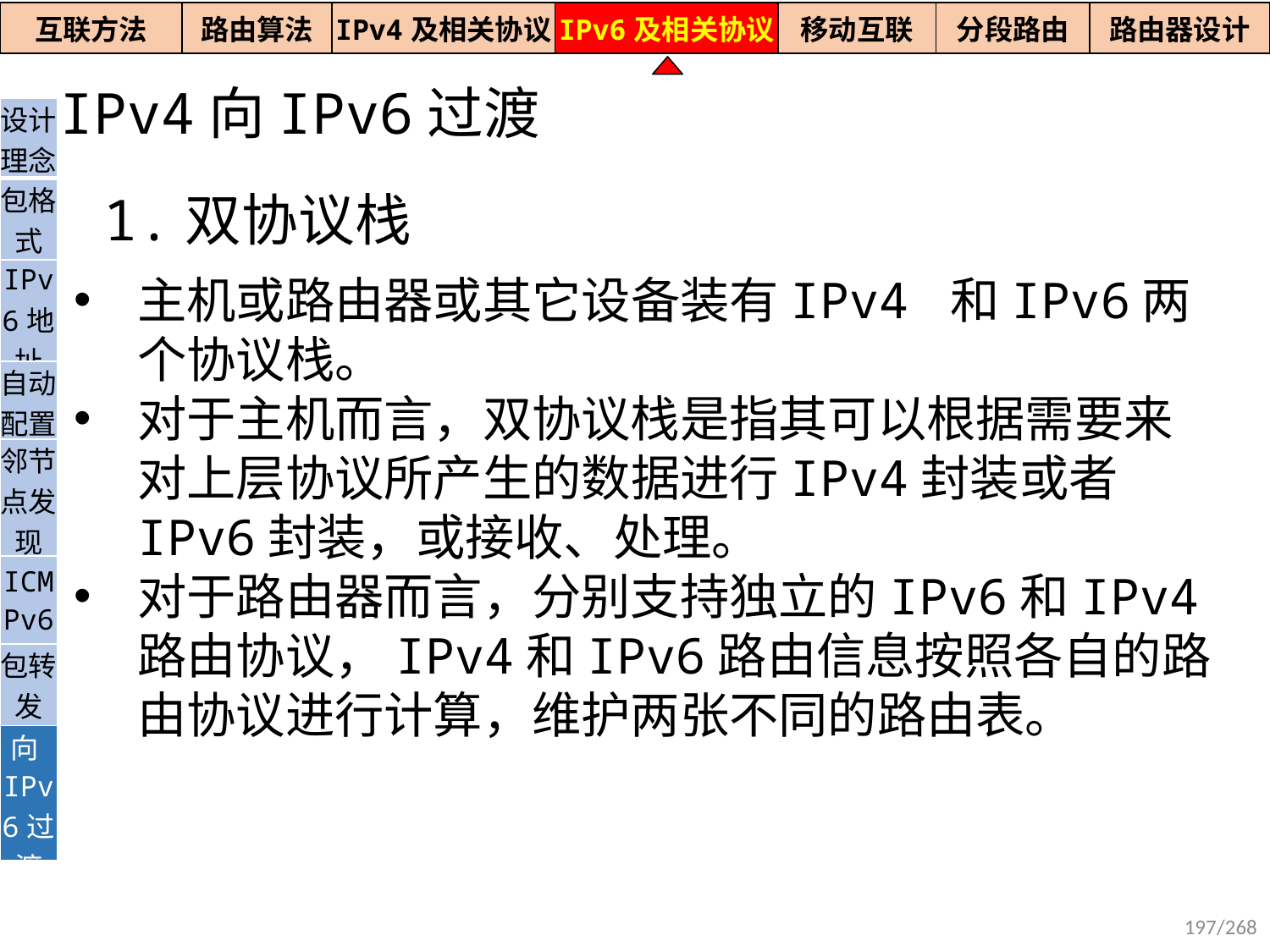

| 互联方法 | 路由算法 | IPv4及相关协议 | IPv6及相关协议 | 移动互联 | 分段路由 | 路由器设计 |
| --- | --- | --- | --- | --- | --- | --- |

IPv4向IPv6过渡
| 设计理念 |
| --- |
| 包格式 |
| IPv6地址 |
| 自动配置 |
| 邻节点发现 |
| ICMPv6 |
| 包转发 |
| 向IPv6过渡 |
1.双协议栈
主机或路由器或其它设备装有IPv4 和IPv6两个协议栈。
对于主机而言，双协议栈是指其可以根据需要来对上层协议所产生的数据进行IPv4封装或者IPv6封装，或接收、处理。
对于路由器而言，分别支持独立的IPv6和IPv4路由协议，IPv4和IPv6路由信息按照各自的路由协议进行计算，维护两张不同的路由表。
197/268